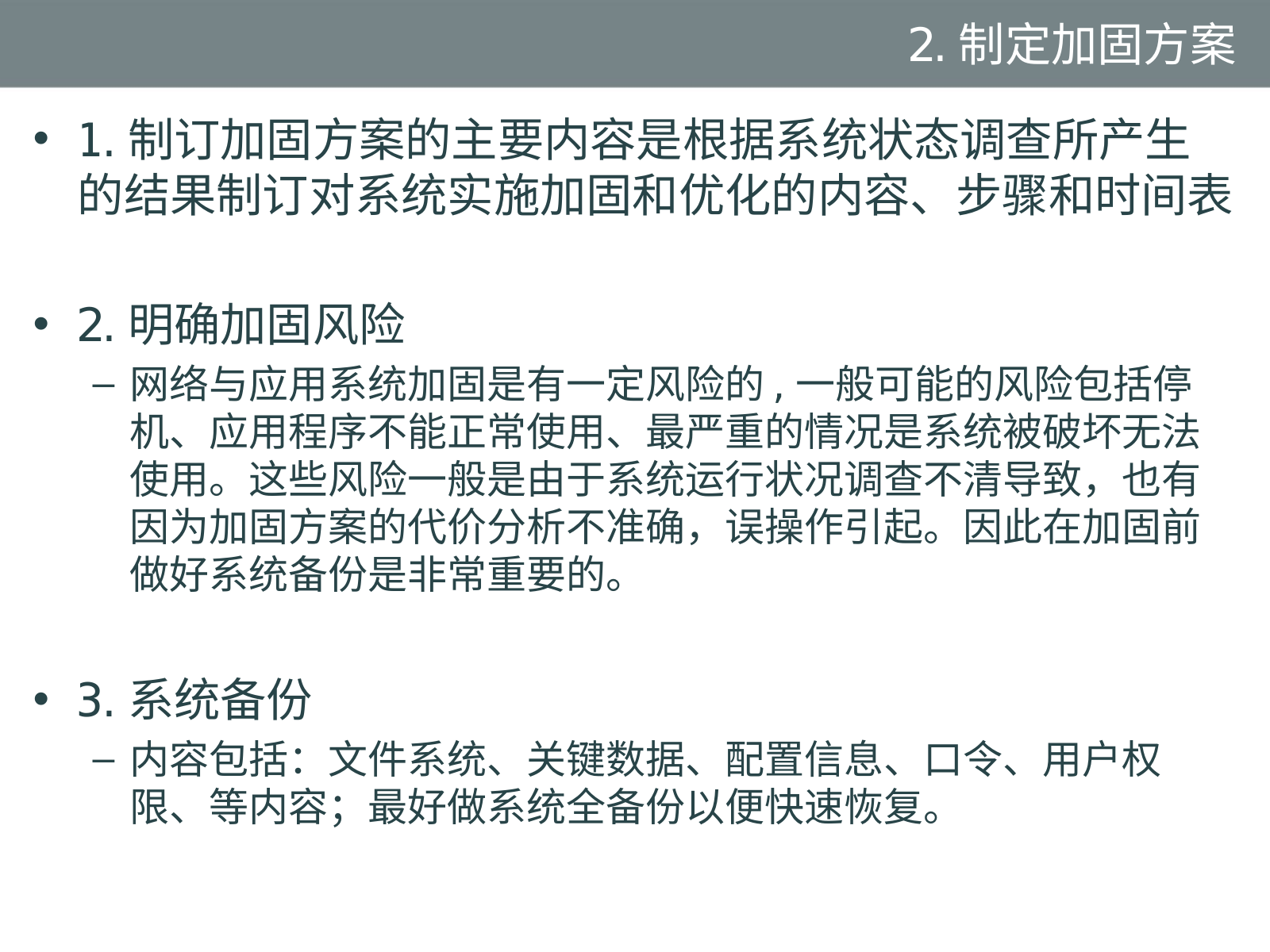

# 2.制定加固方案
1.制订加固方案的主要内容是根据系统状态调查所产生的结果制订对系统实施加固和优化的内容、步骤和时间表

2.明确加固风险
网络与应用系统加固是有一定风险的,一般可能的风险包括停机、应用程序不能正常使用、最严重的情况是系统被破坏无法使用。这些风险一般是由于系统运行状况调查不清导致，也有因为加固方案的代价分析不准确，误操作引起。因此在加固前做好系统备份是非常重要的。

3.系统备份
内容包括：文件系统、关键数据、配置信息、口令、用户权限、等内容；最好做系统全备份以便快速恢复。